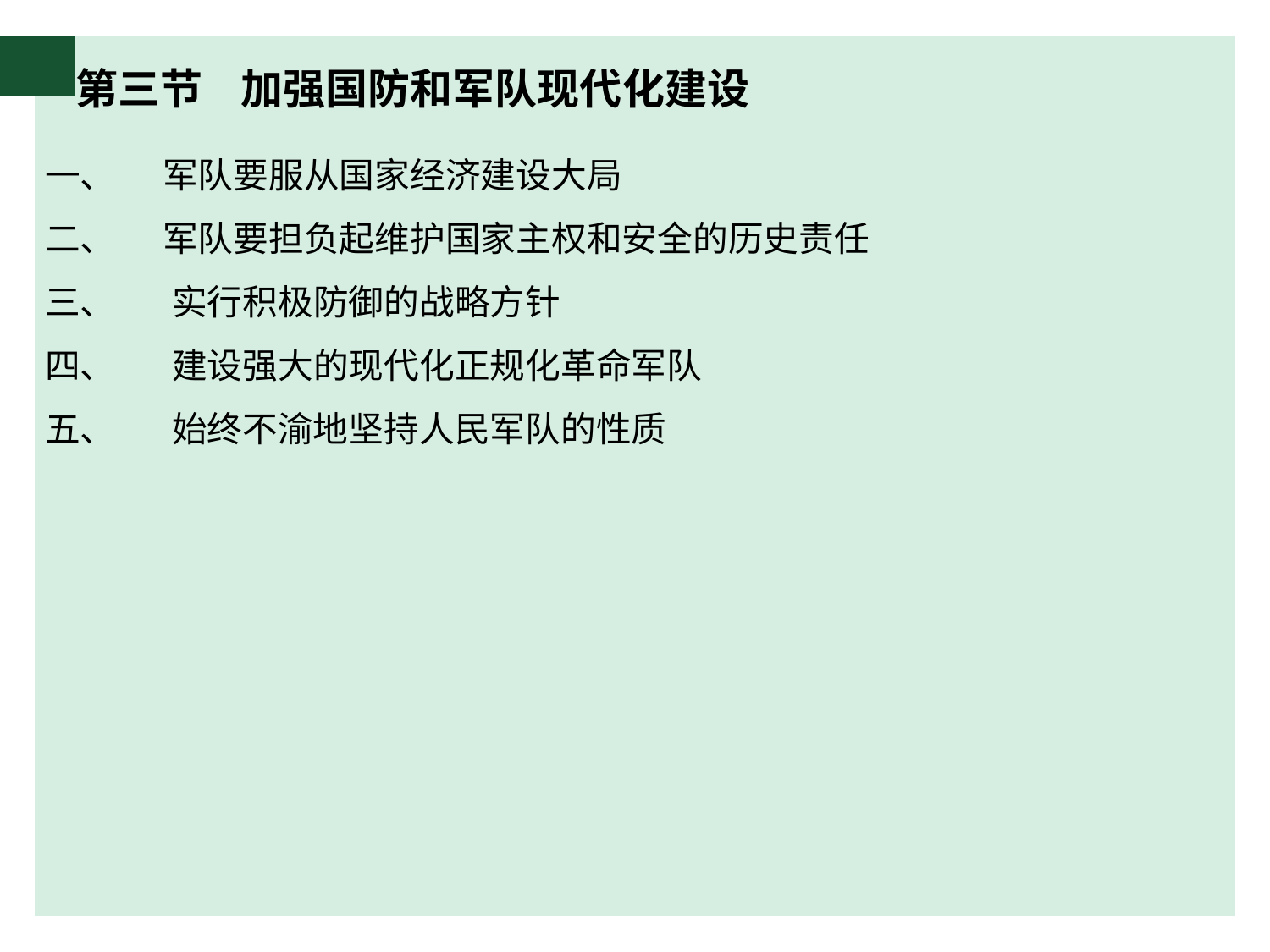

# 第三节    加强国防和军队现代化建设
一、      军队要服从国家经济建设大局
二、      军队要担负起维护国家主权和安全的历史责任
三、	实行积极防御的战略方针
四、	建设强大的现代化正规化革命军队
五、	始终不渝地坚持人民军队的性质